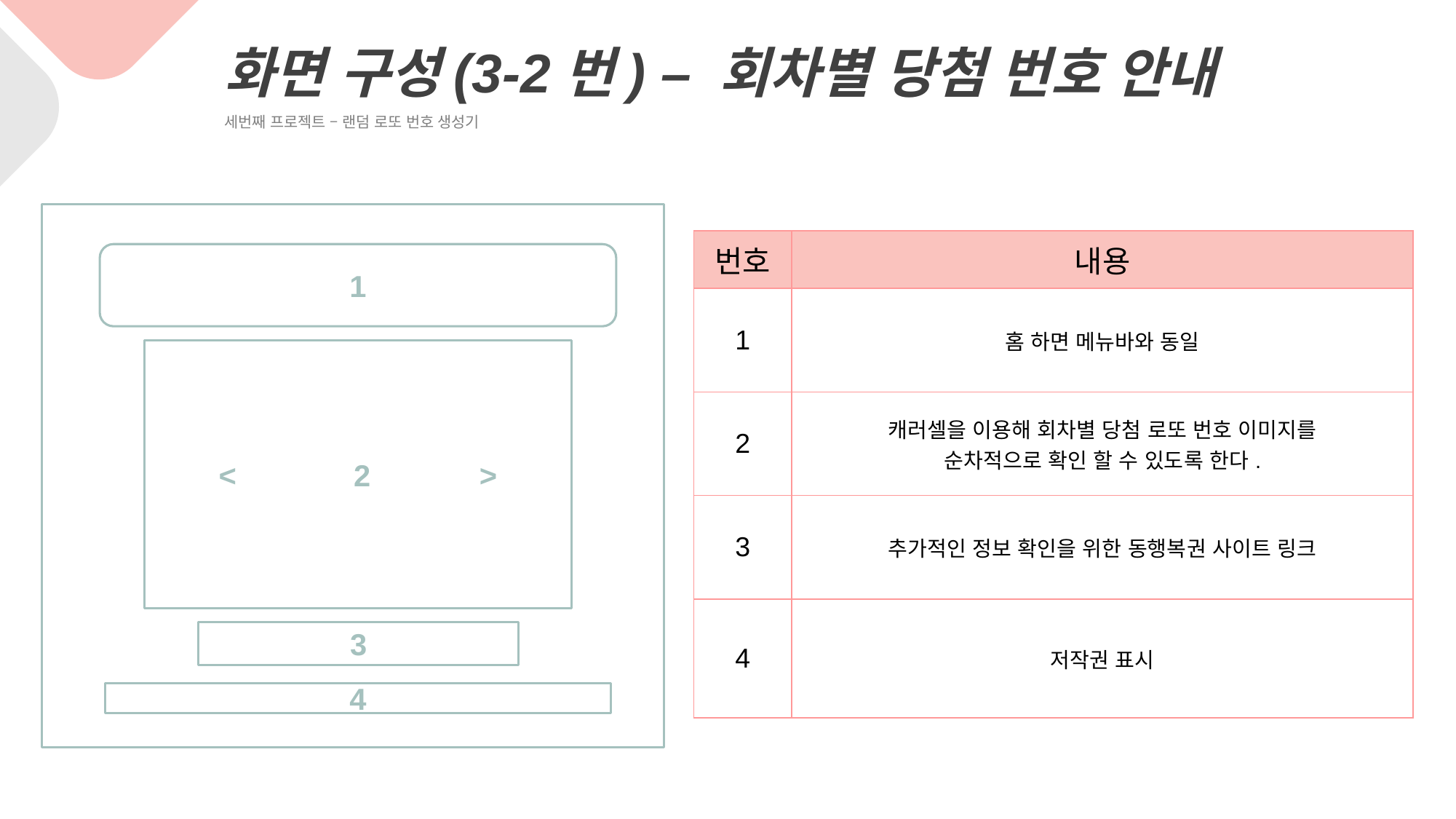

화면 구성(3-2번) – 회차별 당첨 번호 안내
세번째 프로젝트 – 랜덤 로또 번호 생성기

1
<              2             >
3
4
| 번호 | 내용 |
| --- | --- |
| 1 | 홈 하면 메뉴바와 동일 |
| 2 | 캐러셀을 이용해 회차별 당첨 로또 번호 이미지를 순차적으로 확인 할 수 있도록 한다. |
| 3 | 추가적인 정보 확인을 위한 동행복권 사이트 링크 |
| 4 | 저작권 표시 |